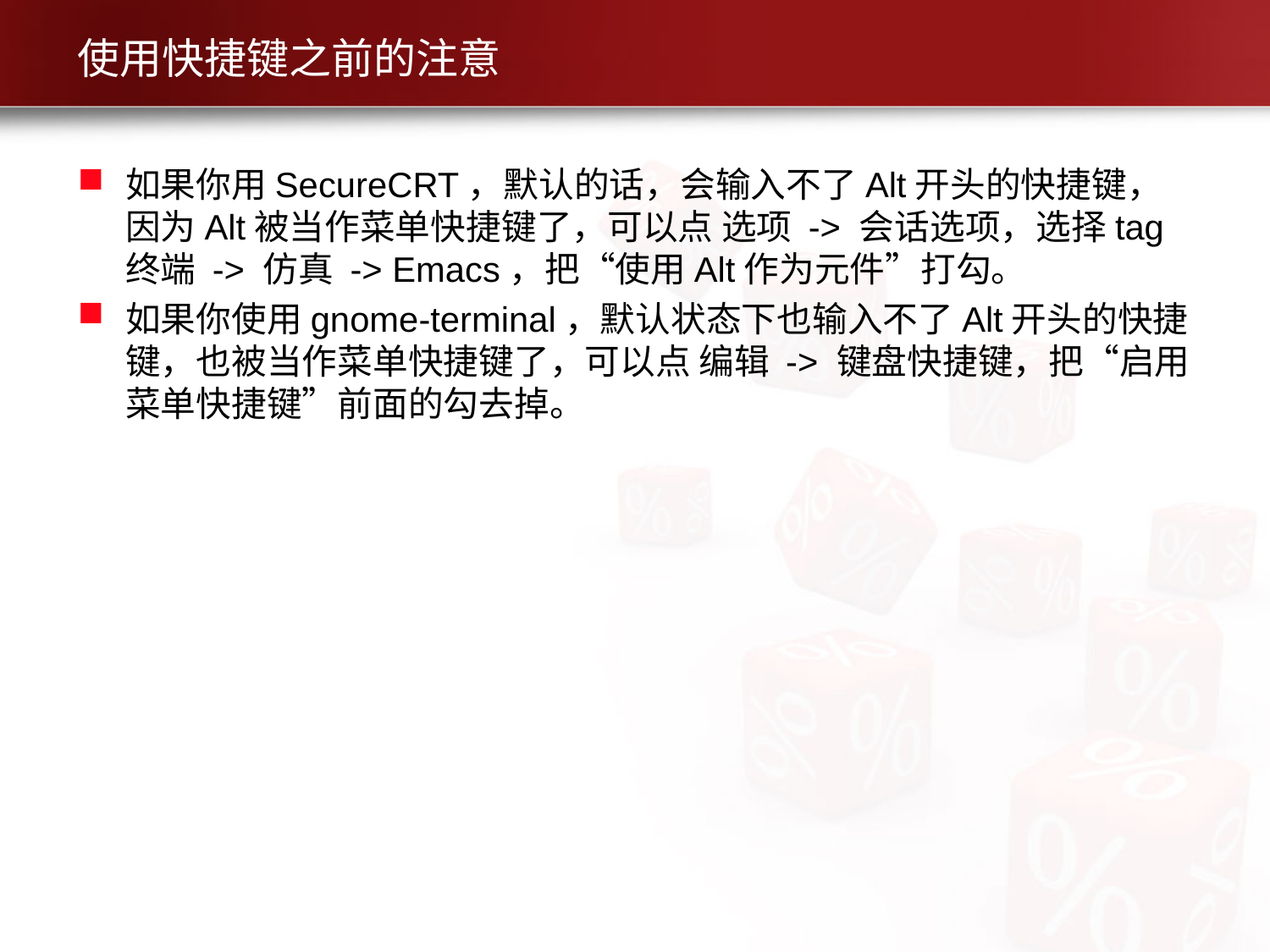

# 使用快捷键之前的注意
如果你用SecureCRT，默认的话，会输入不了Alt开头的快捷键，因为Alt被当作菜单快捷键了，可以点 选项 -> 会话选项，选择tag终端 -> 仿真 -> Emacs，把“使用Alt作为元件”打勾。
如果你使用gnome-terminal，默认状态下也输入不了Alt开头的快捷键，也被当作菜单快捷键了，可以点 编辑 -> 键盘快捷键，把“启用菜单快捷键”前面的勾去掉。